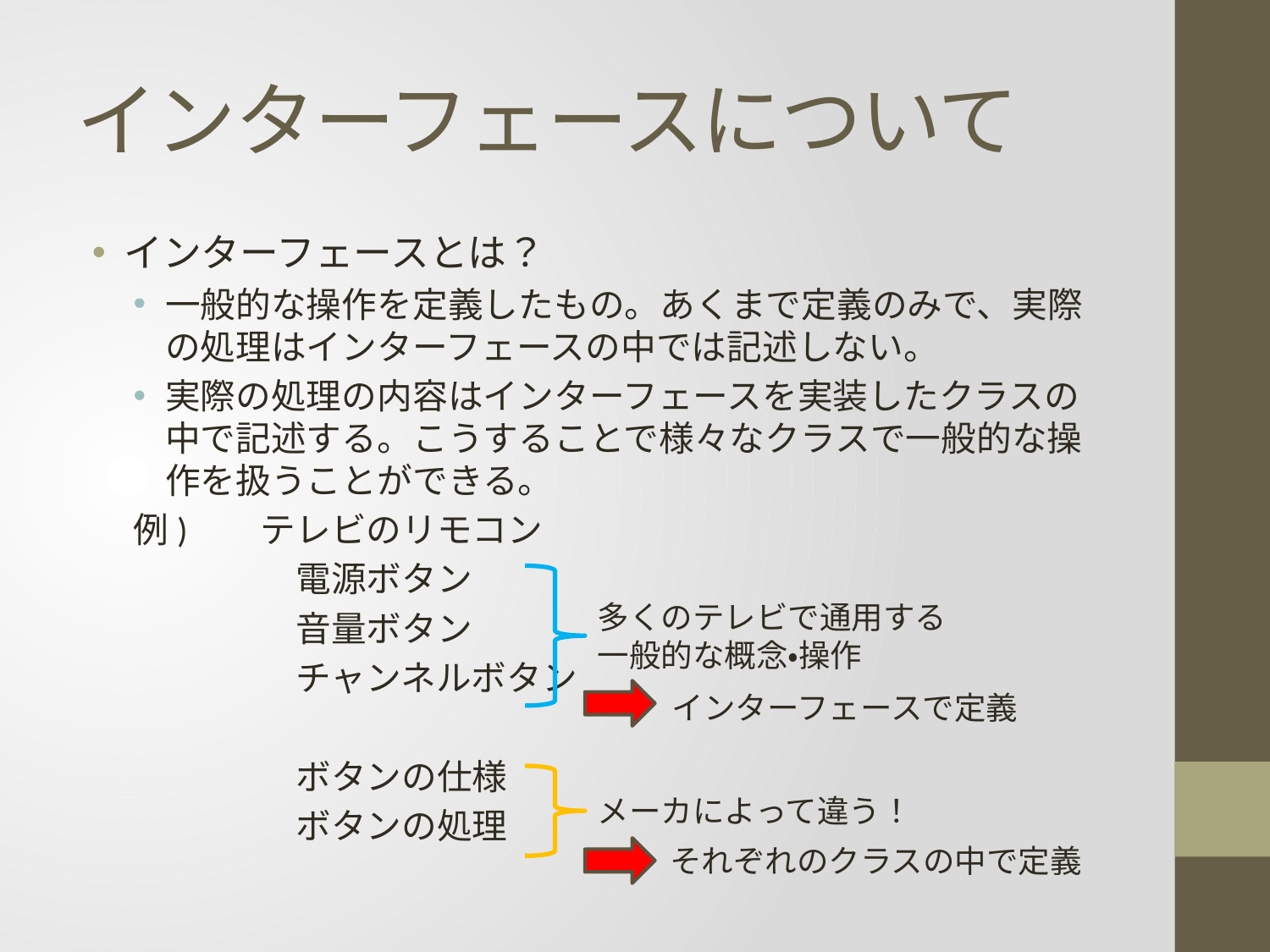

# インターフェースについて
インターフェースとは？
一般的な操作を定義したもの。あくまで定義のみで、実際の処理はインターフェースの中では記述しない。
実際の処理の内容はインターフェースを実装したクラスの中で記述する。こうすることで様々なクラスで一般的な操作を扱うことができる。
例)	テレビのリモコン
	　電源ボタン
	　音量ボタン
	　チャンネルボタン

	　ボタンの仕様
	　ボタンの処理

多くのテレビで通用する
一般的な概念・操作

インターフェースで定義

メーカによって違う！
それぞれのクラスの中で定義